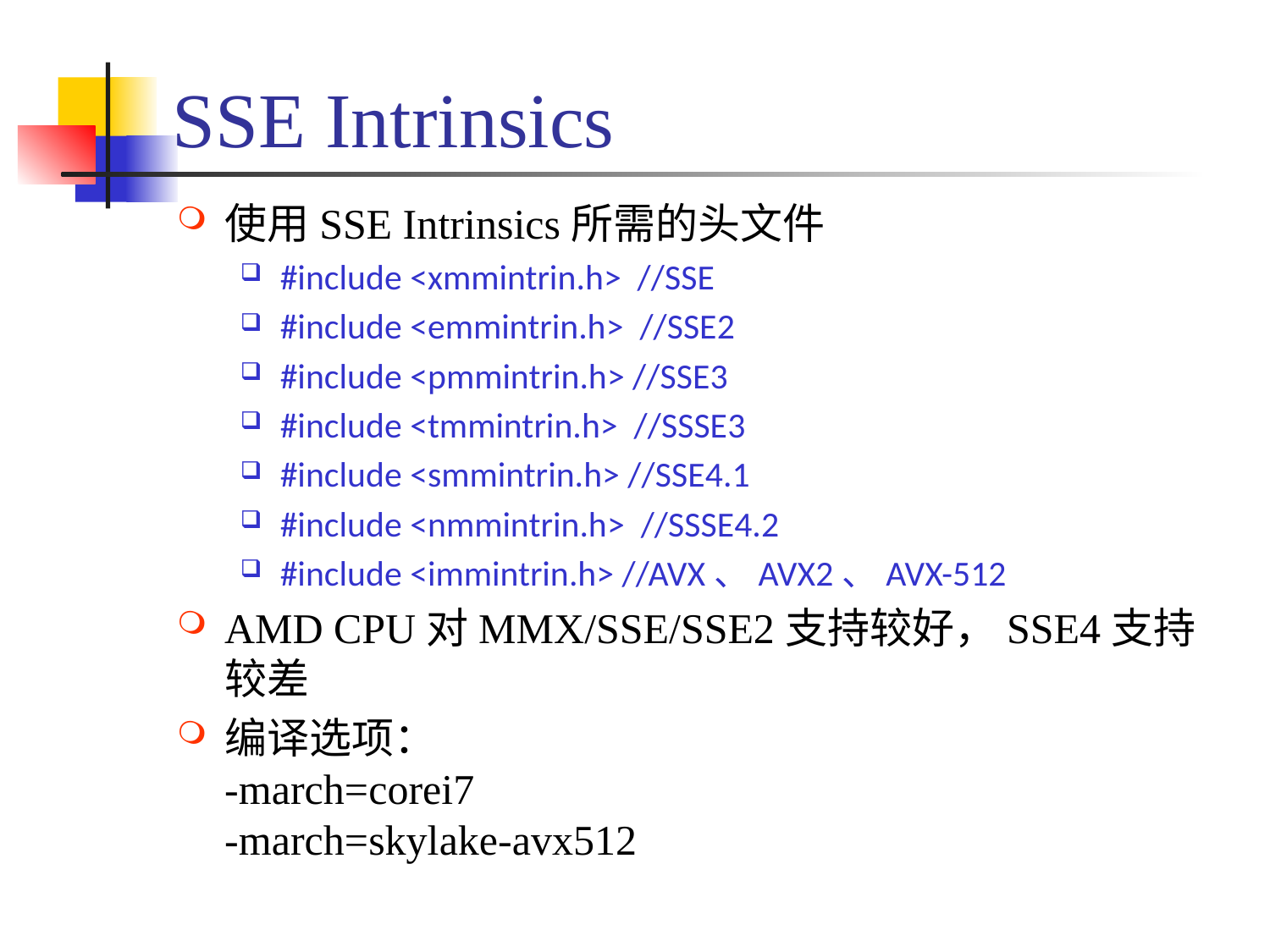

# SSE Intrinsics
使用SSE Intrinsics所需的头文件
#include <xmmintrin.h>  //SSE
#include <emmintrin.h>  //SSE2
#include <pmmintrin.h> //SSE3
#include <tmmintrin.h>  //SSSE3
#include <smmintrin.h> //SSE4.1
#include <nmmintrin.h>  //SSSE4.2
#include <immintrin.h> //AVX、AVX2、AVX-512
AMD CPU对MMX/SSE/SSE2支持较好，SSE4支持较差
编译选项：
-march=corei7
-march=skylake-avx512